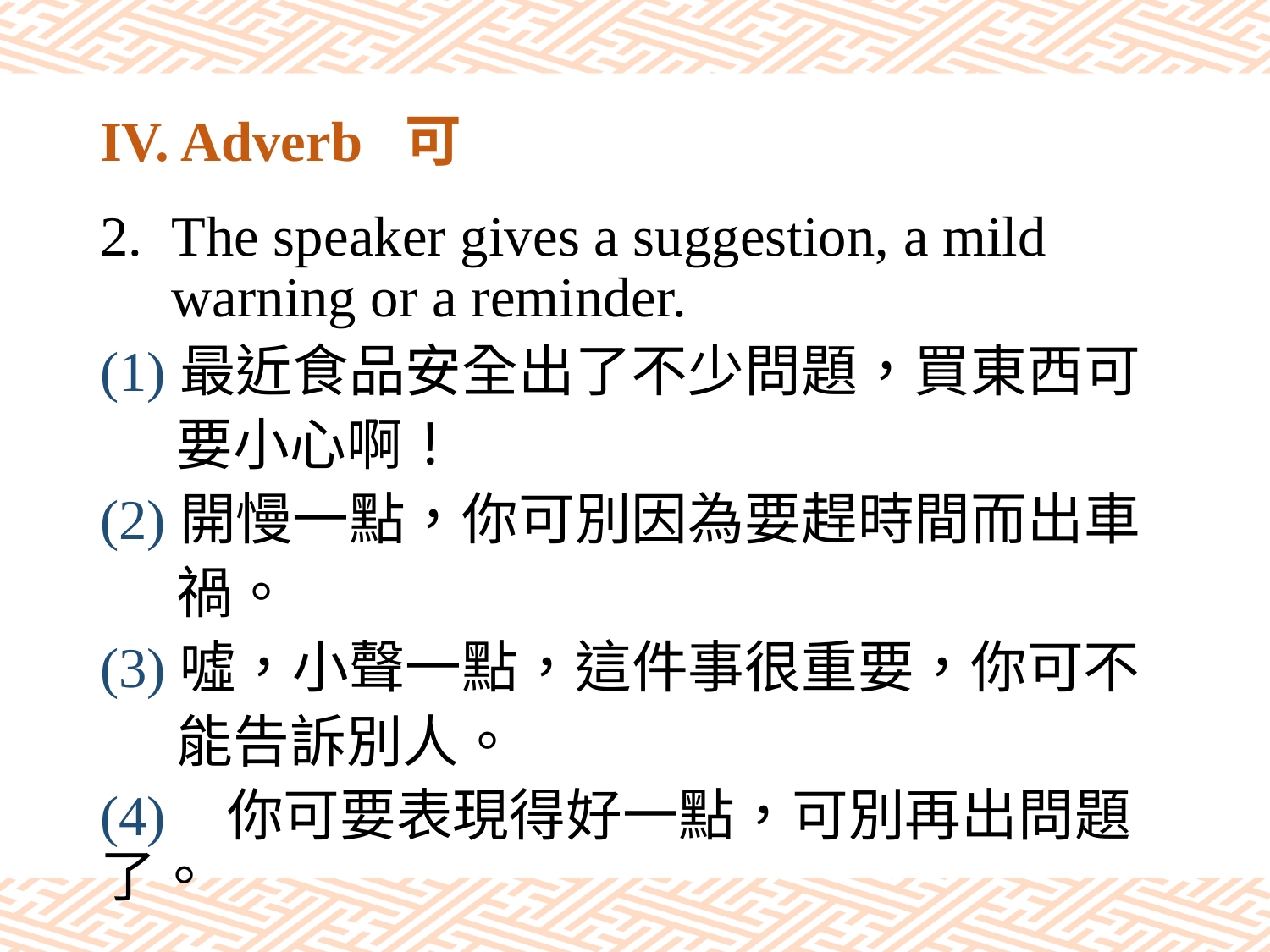

# IV. Adverb  可
The speaker gives a suggestion, a mild warning or a reminder.
(1)最近食品安全出了不少問題，買東西可
     要小心啊！
(2)開慢一點，你可別因為要趕時間而出車
     禍。
(3)噓，小聲一點，這件事很重要，你可不
     能告訴別人。
(4)	你可要表現得好一點，可別再出問題了。